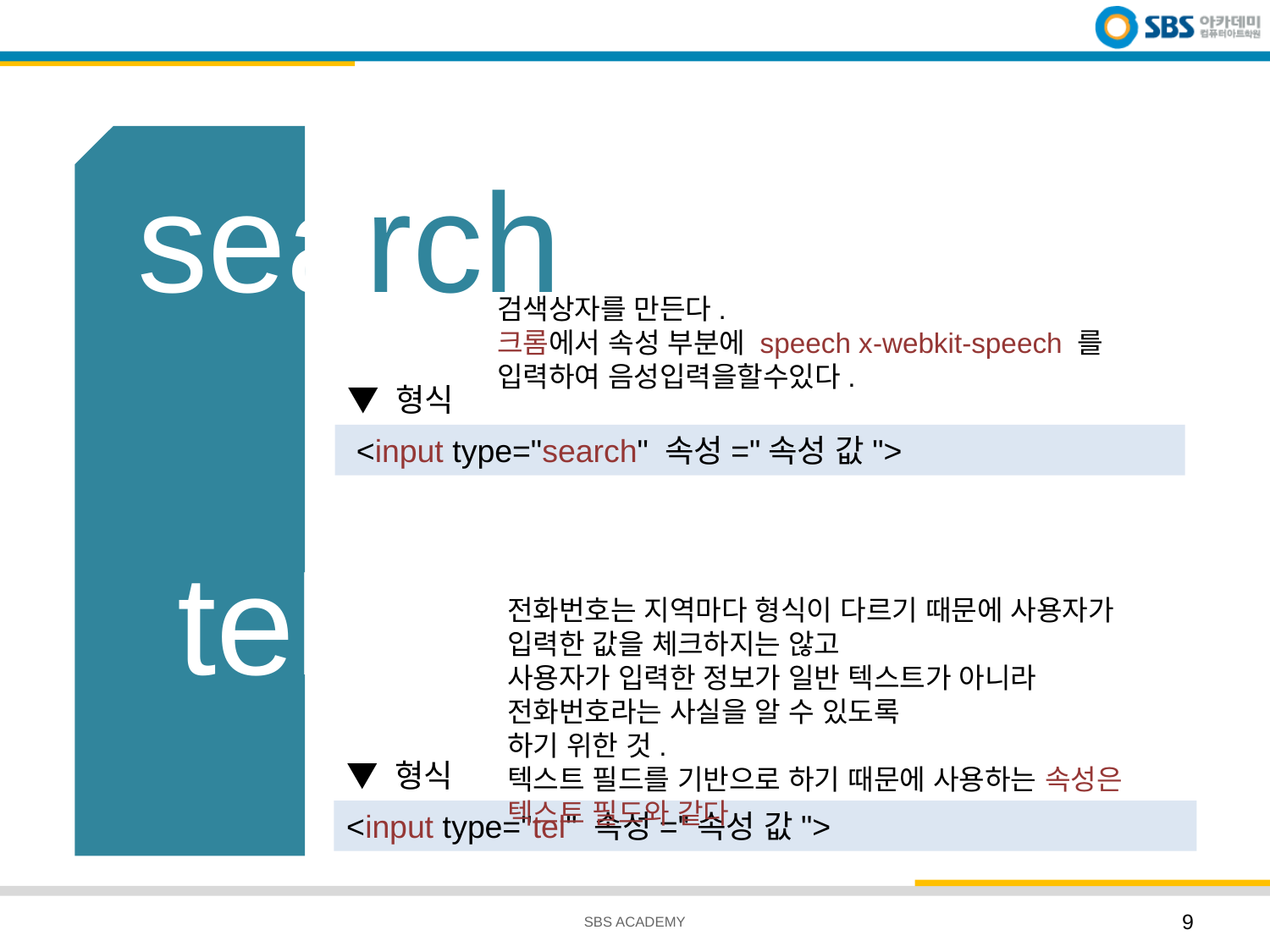

# search
검색상자를 만든다.
크롬에서 속성 부분에 speech x-webkit-speech 를 입력하여 음성입력을할수있다.
▼ 형식
 <input type="search" 속성="속성 값">
tel
전화번호는 지역마다 형식이 다르기 때문에 사용자가 입력한 값을 체크하지는 않고
사용자가 입력한 정보가 일반 텍스트가 아니라 전화번호라는 사실을 알 수 있도록
하기 위한 것.
텍스트 필드를 기반으로 하기 때문에 사용하는 속성은 텍스트 필드와 같다
▼ 형식
<input type="tel" 속성="속성 값">
SBS ACADEMY
9